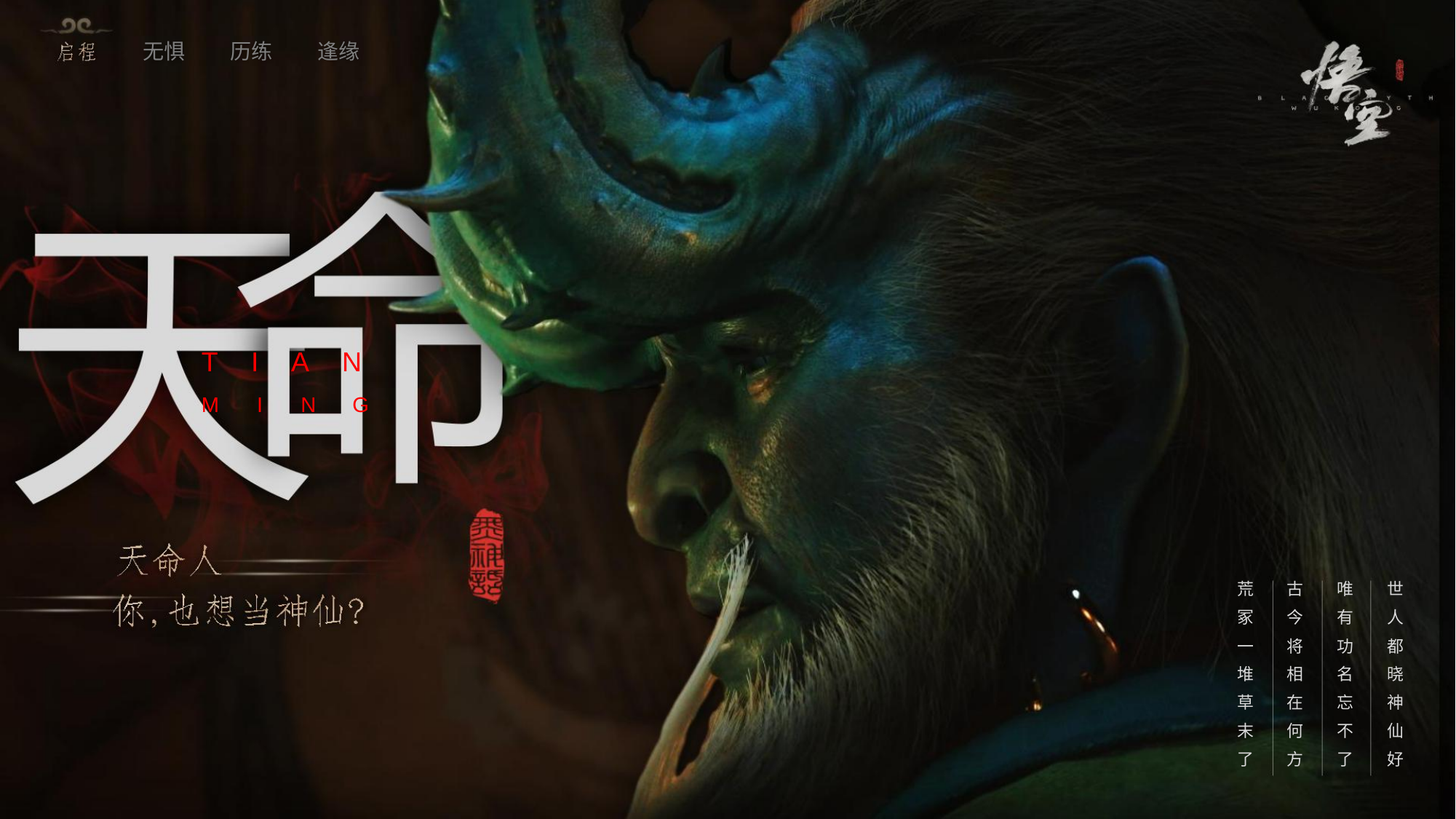

无惧
历练
逢缘
T I A N
M
I
N
G
古
今
将
相
在
何
方
荒
冢
一
堆
草
末
了
唯
有
功
名
忘
不
了
世
人
都
晓
神
仙
好